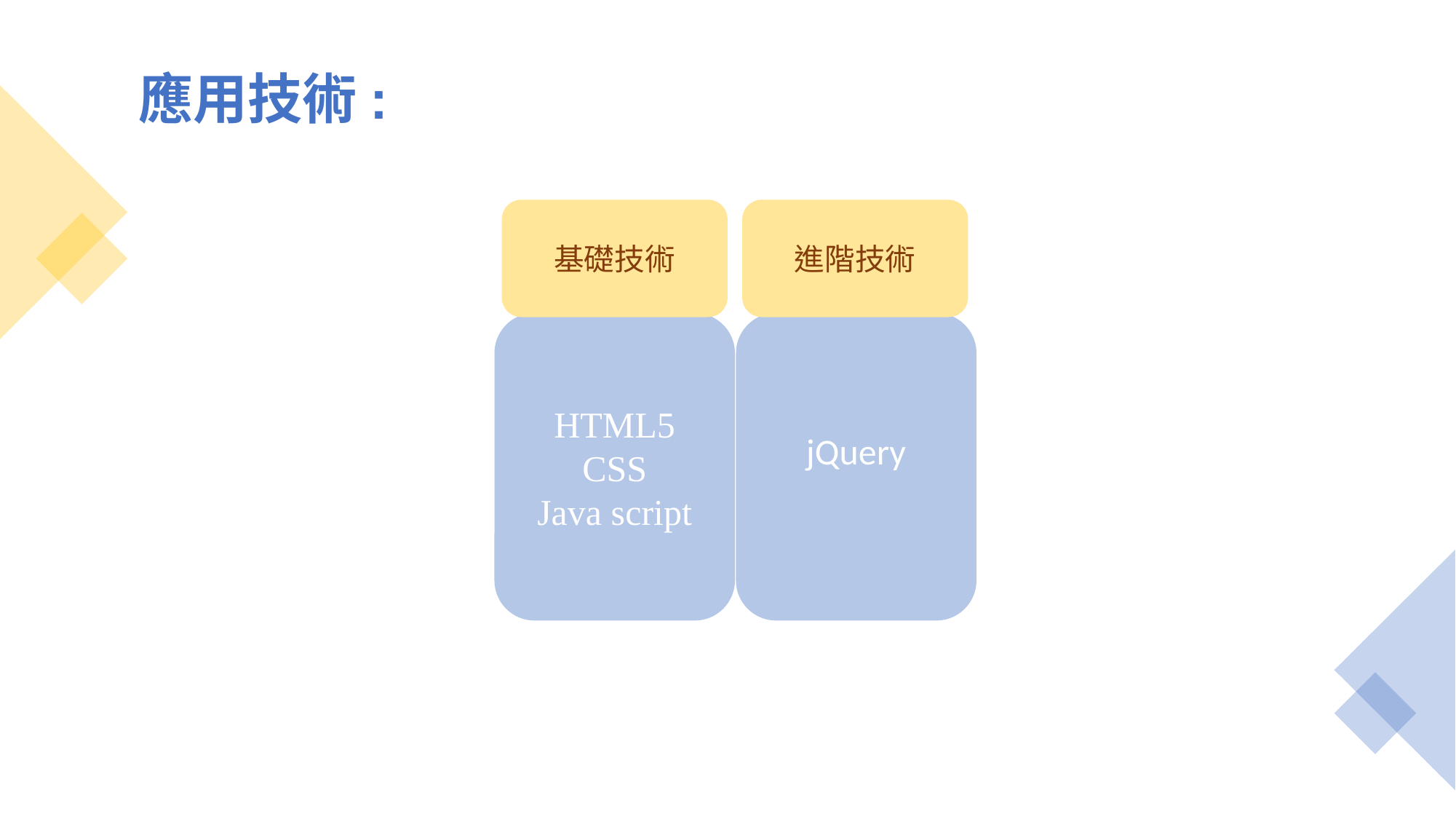

# 應用技術:

基礎技術
進階技術

HTML5
CSS
Java script
jQuery